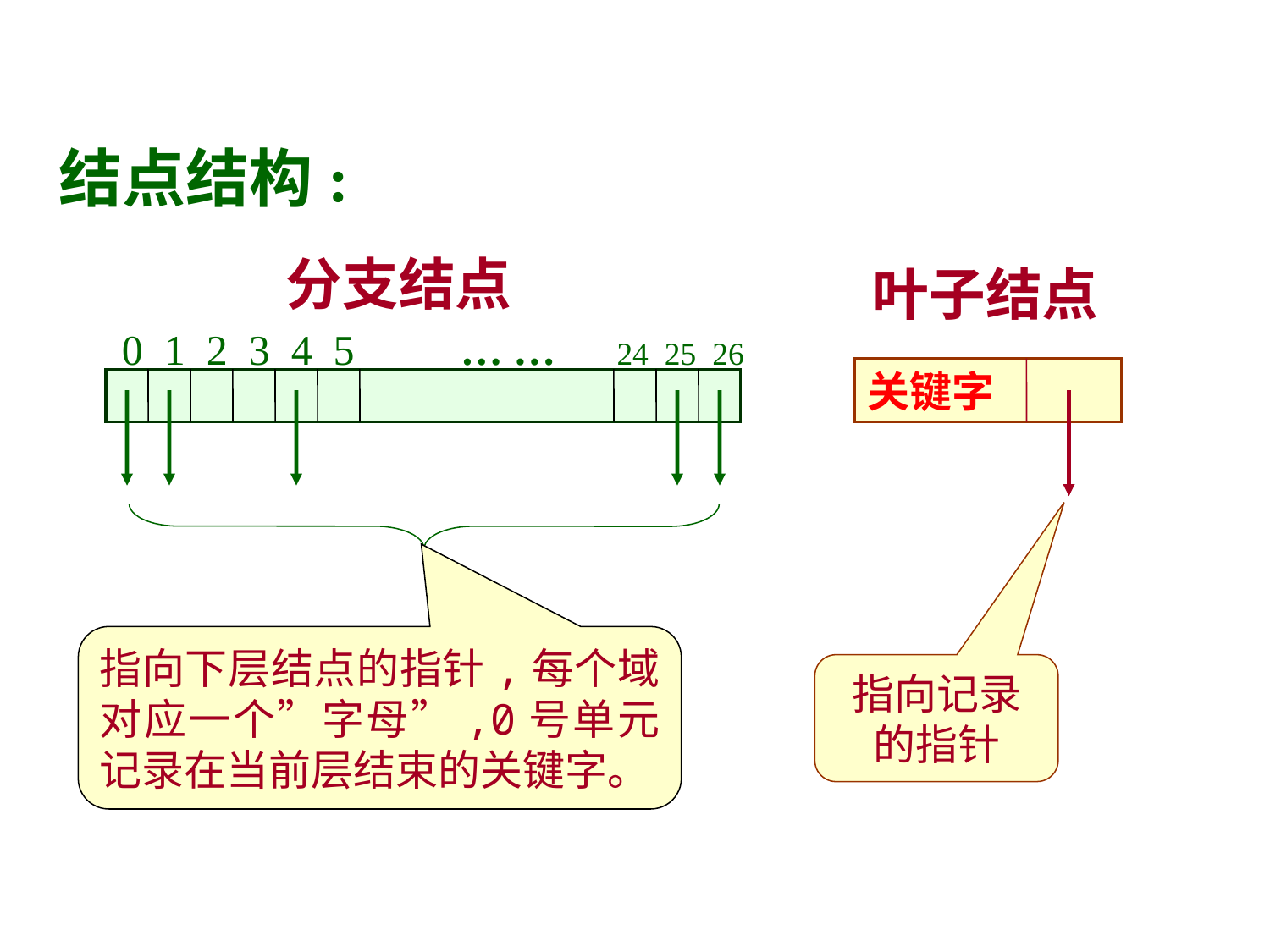

结点结构:

分支结点
叶子结点
0  1  2  3  4  5          … …      24  25  26

关键字

指向下层结点的指针,每个域对应一个”字母”,0号单元记录在当前层结束的关键字。

指向记录
的指针